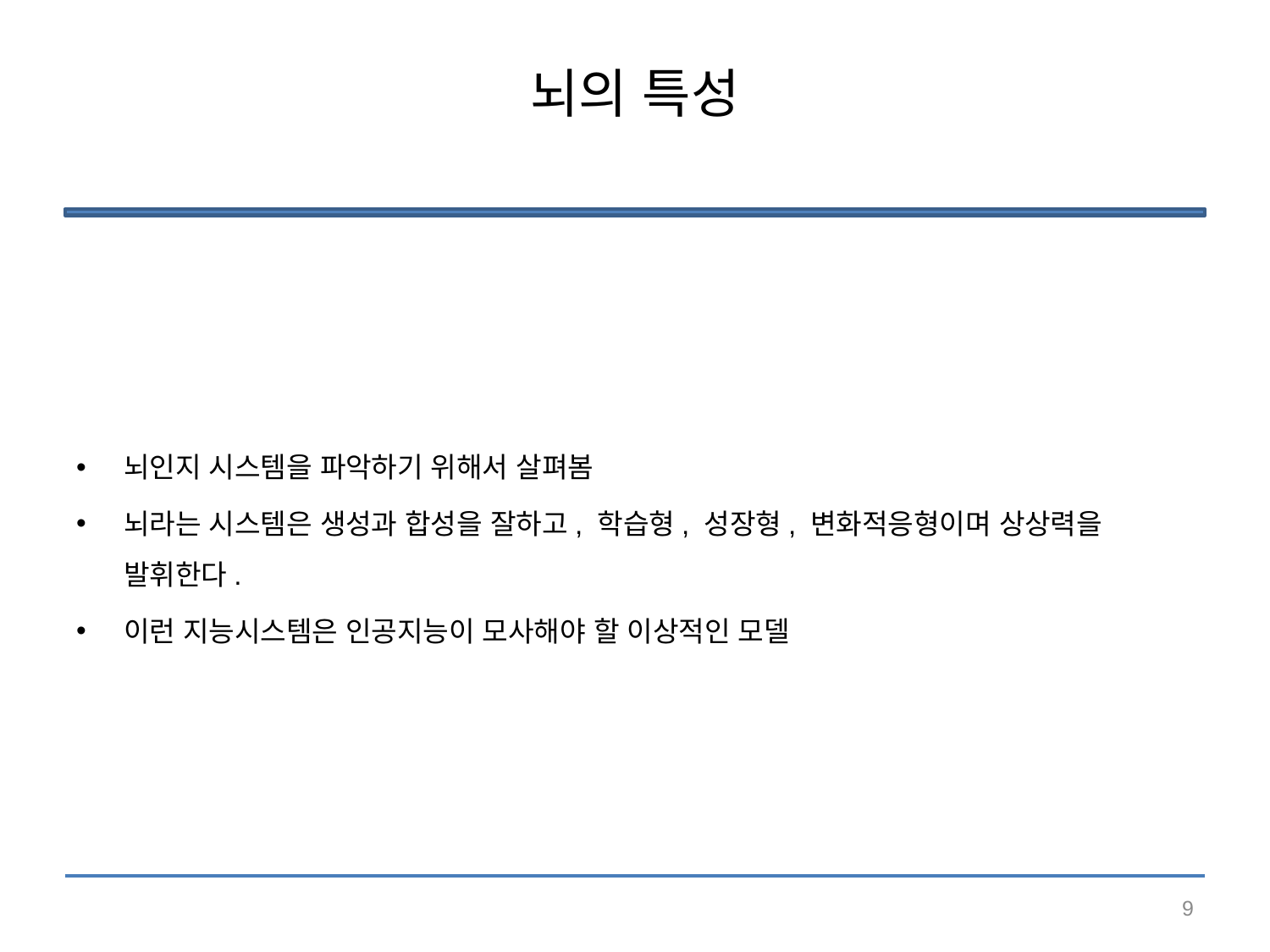

# 뇌의 특성

뇌인지 시스템을 파악하기 위해서 살펴봄
뇌라는 시스템은 생성과 합성을 잘하고, 학습형, 성장형, 변화적응형이며 상상력을 발휘한다.
이런 지능시스템은 인공지능이 모사해야 할 이상적인 모델
9